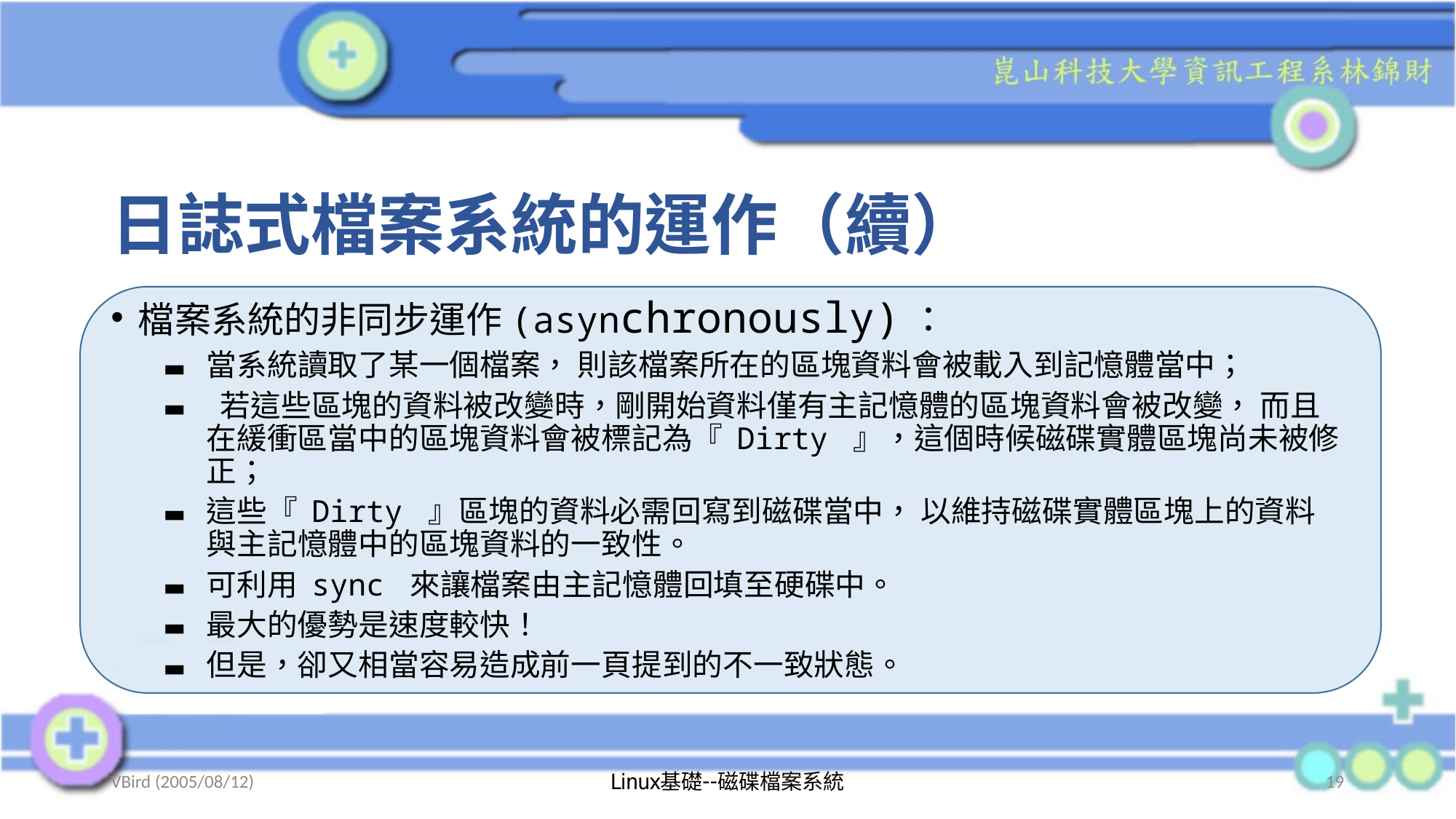

# 日誌式檔案系統的運作（續）

檔案系統的非同步運作(asynchronously)：
當系統讀取了某一個檔案， 則該檔案所在的區塊資料會被載入到記憶體當中；
 若這些區塊的資料被改變時，剛開始資料僅有主記憶體的區塊資料會被改變， 而且在緩衝區當中的區塊資料會被標記為『 Dirty 』，這個時候磁碟實體區塊尚未被修正；
這些『 Dirty 』區塊的資料必需回寫到磁碟當中， 以維持磁碟實體區塊上的資料與主記憶體中的區塊資料的一致性。
可利用 sync 來讓檔案由主記憶體回填至硬碟中。
最大的優勢是速度較快！
但是，卻又相當容易造成前一頁提到的不一致狀態。
VBird (2005/08/12)
Linux基礎--磁碟檔案系統
19